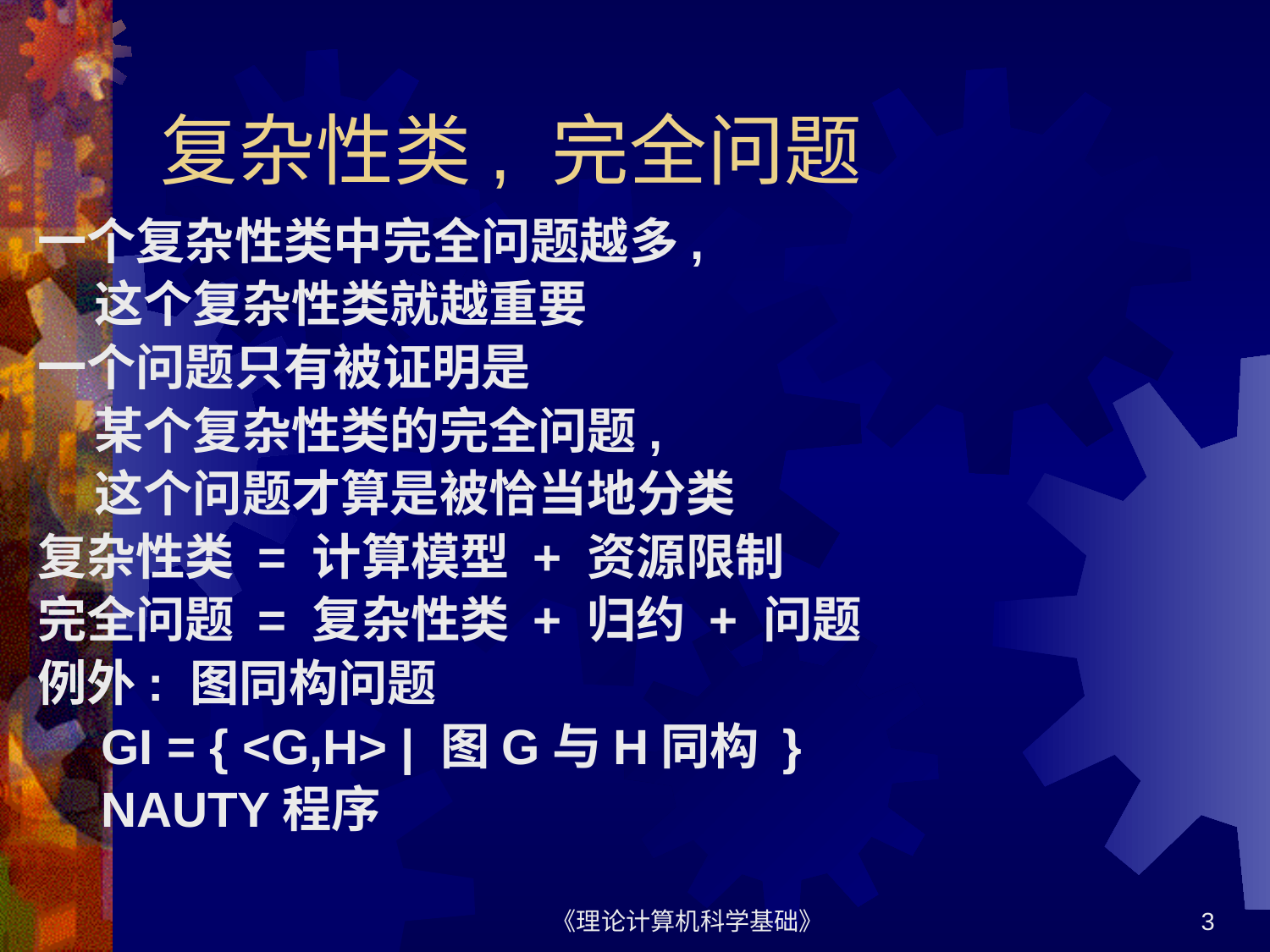

# 复杂性类, 完全问题
一个复杂性类中完全问题越多,
    这个复杂性类就越重要
一个问题只有被证明是
    某个复杂性类的完全问题,
    这个问题才算是被恰当地分类
复杂性类 = 计算模型 + 资源限制
完全问题 = 复杂性类 + 归约 + 问题
例外: 图同构问题
GI = { <G,H> | 图G与H同构 }
NAUTY程序
《理论计算机科学基础》
3